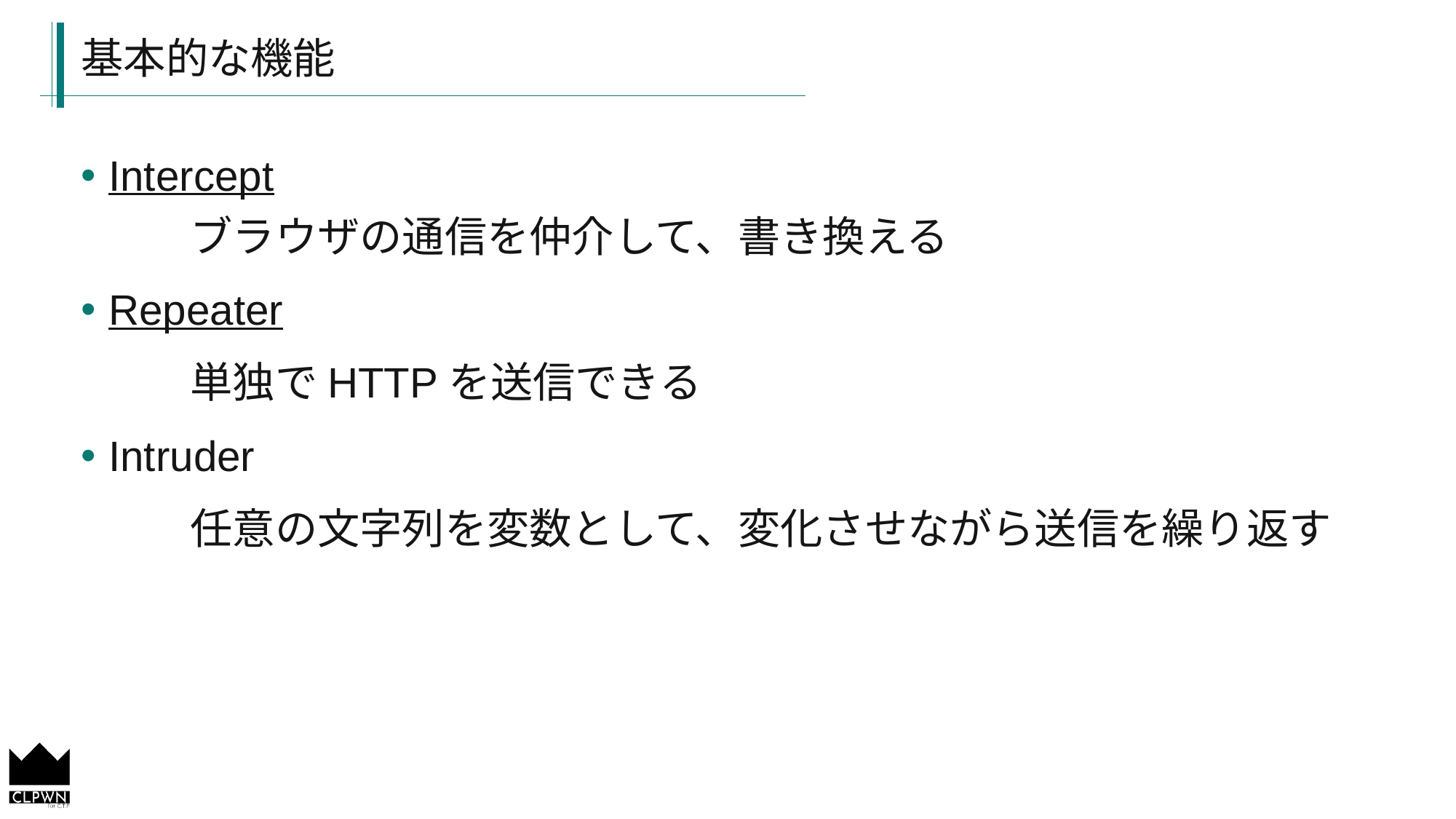

# 基本的な機能
Intercept
	ブラウザの通信を仲介して、書き換える
Repeater
	単独でHTTPを送信できる
Intruder
	任意の文字列を変数として、変化させながら送信を繰り返す